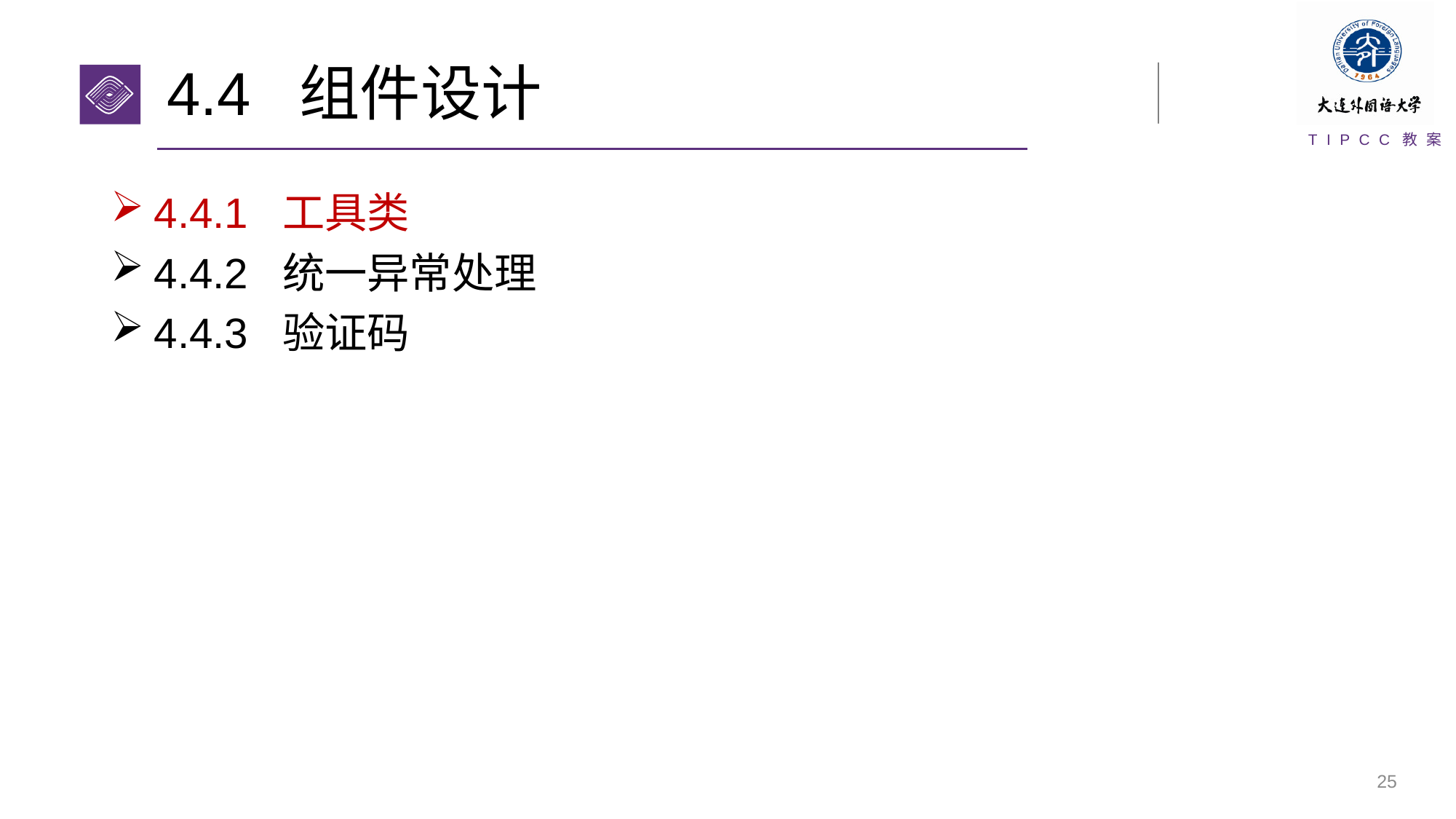

# 4.4  组件设计
4.4.1  工具类
4.4.2  统一异常处理
4.4.3  验证码
25